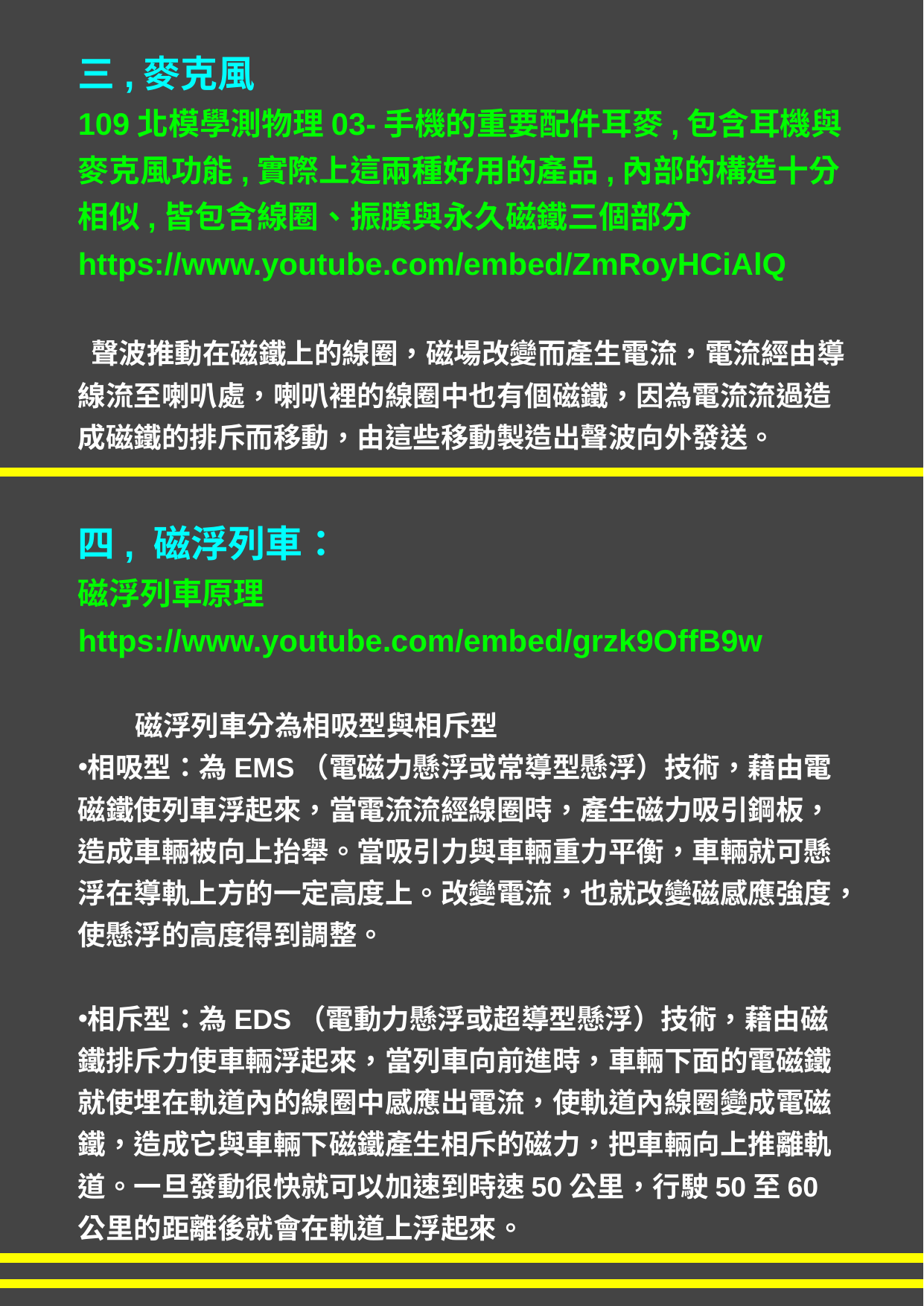

三,麥克風
109北模學測物理03-手機的重要配件耳麥,包含耳機與麥克風功能,實際上這兩種好用的產品,內部的構造十分相似,皆包含線圈、振膜與永久磁鐵三個部分
https://www.youtube.com/embed/ZmRoyHCiAlQ

 聲波推動在磁鐵上的線圈，磁場改變而產生電流，電流經由導線流至喇叭處，喇叭裡的線圈中也有個磁鐵，因為電流流過造成磁鐵的排斥而移動，由這些移動製造出聲波向外發送。

四, 磁浮列車：
磁浮列車原理
https://www.youtube.com/embed/grzk9OffB9w

        磁浮列車分為相吸型與相斥型
相吸型：為EMS（電磁力懸浮或常導型懸浮）技術，藉由電磁鐵使列車浮起來，當電流流經線圈時，產生磁力吸引鋼板，造成車輛被向上抬舉。當吸引力與車輛重力平衡，車輛就可懸浮在導軌上方的一定高度上。改變電流，也就改變磁感應強度，使懸浮的高度得到調整。

相斥型：為EDS（電動力懸浮或超導型懸浮）技術，藉由磁鐵排斥力使車輛浮起來，當列車向前進時，車輛下面的電磁鐵就使埋在軌道內的線圈中感應出電流，使軌道內線圈變成電磁鐵，造成它與車輛下磁鐵產生相斥的磁力，把車輛向上推離軌道。一旦發動很快就可以加速到時速50公里，行駛50至60公里的距離後就會在軌道上浮起來。